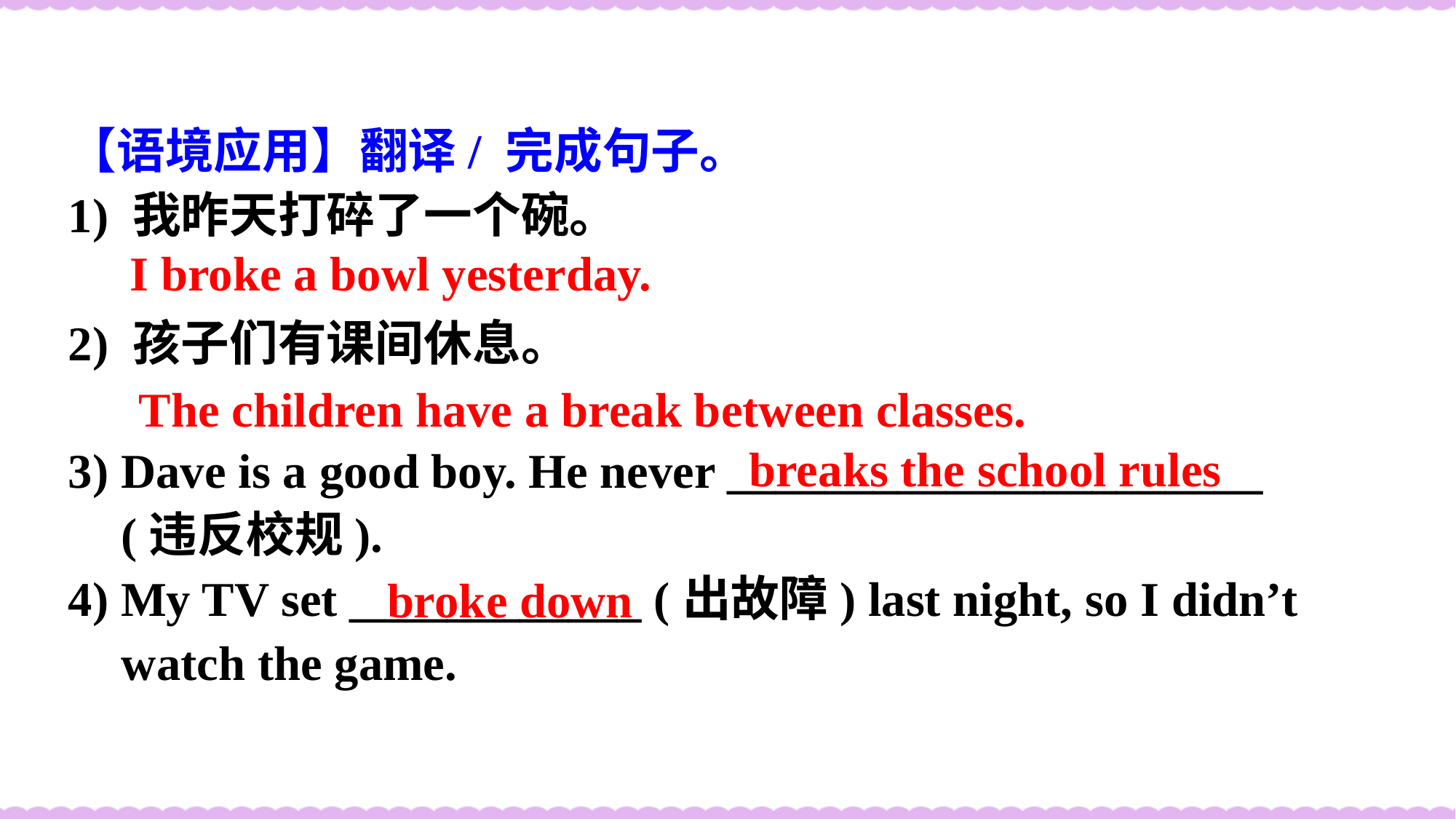

【语境应用】翻译/ 完成句子。
1) 我昨天打碎了一个碗。

2) 孩子们有课间休息。

3) Dave is a good boy. He never ______________________ (违反校规).
4) My TV set ____________ (出故障) last night, so I didn’t watch the game.
I broke a bowl yesterday.
The children have a break between classes.
breaks the school rules
broke down